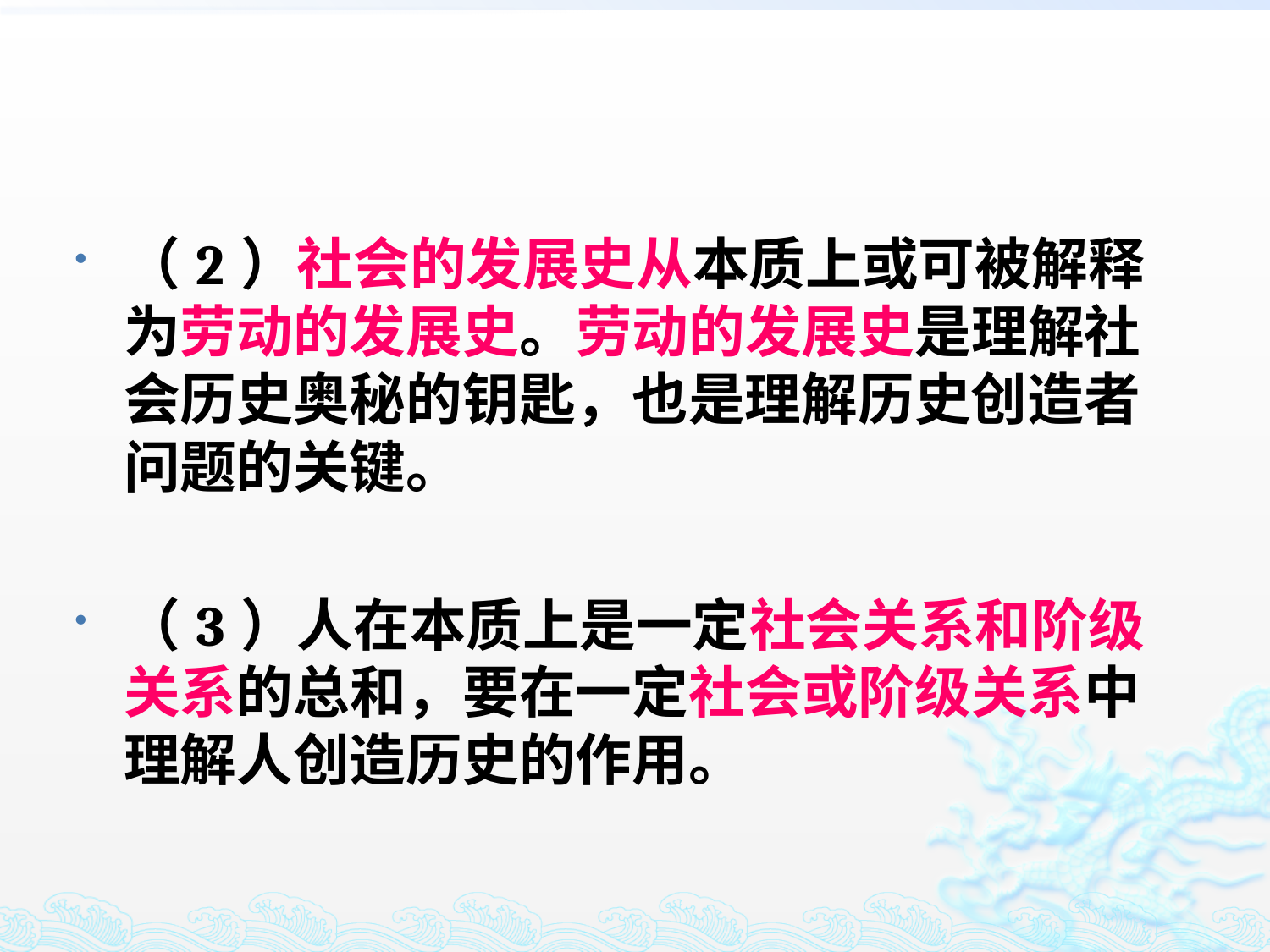

（2）社会的发展史从本质上或可被解释为劳动的发展史。劳动的发展史是理解社会历史奥秘的钥匙，也是理解历史创造者问题的关键。

（3）人在本质上是一定社会关系和阶级关系的总和，要在一定社会或阶级关系中理解人创造历史的作用。